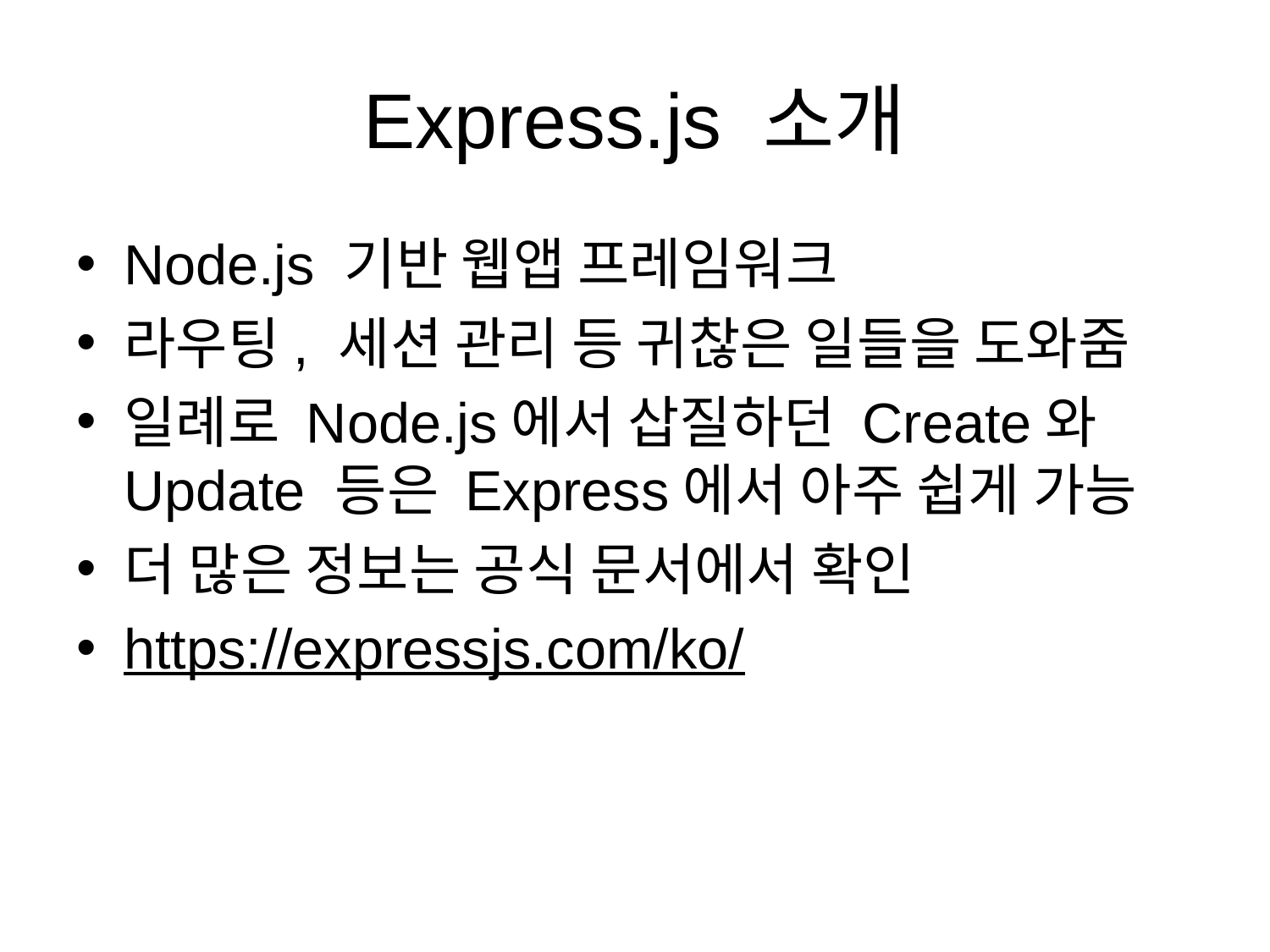

# Express.js 소개
Node.js 기반 웹앱 프레임워크
라우팅, 세션 관리 등 귀찮은 일들을 도와줌
일례로 Node.js에서 삽질하던 Create와 Update 등은 Express에서 아주 쉽게 가능
더 많은 정보는 공식 문서에서 확인
https://expressjs.com/ko/